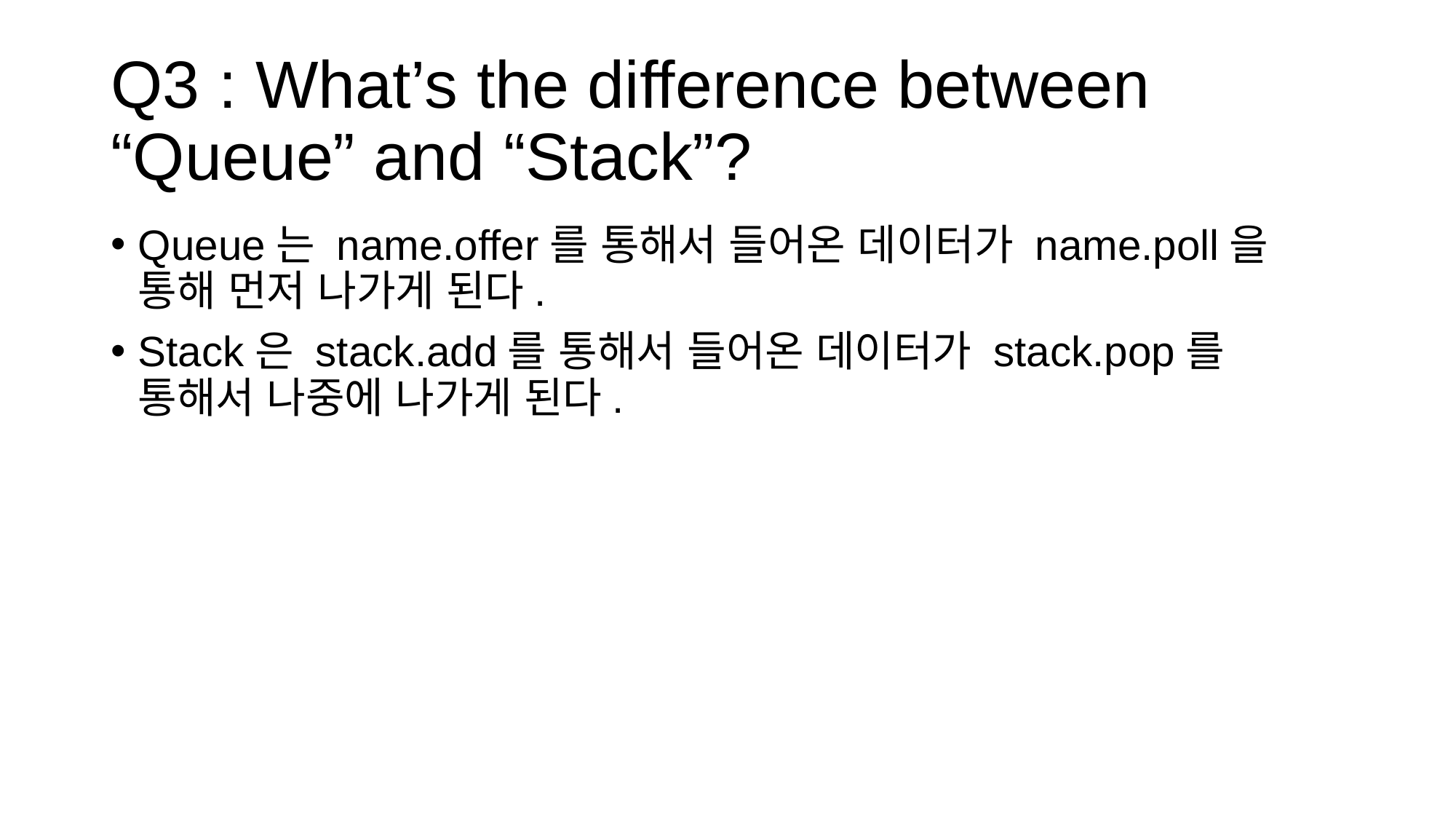

# Q3 : What’s the difference between “Queue” and “Stack”?
Queue는 name.offer를 통해서 들어온 데이터가 name.poll을 통해 먼저 나가게 된다.
Stack은 stack.add를 통해서 들어온 데이터가 stack.pop를 통해서 나중에 나가게 된다.